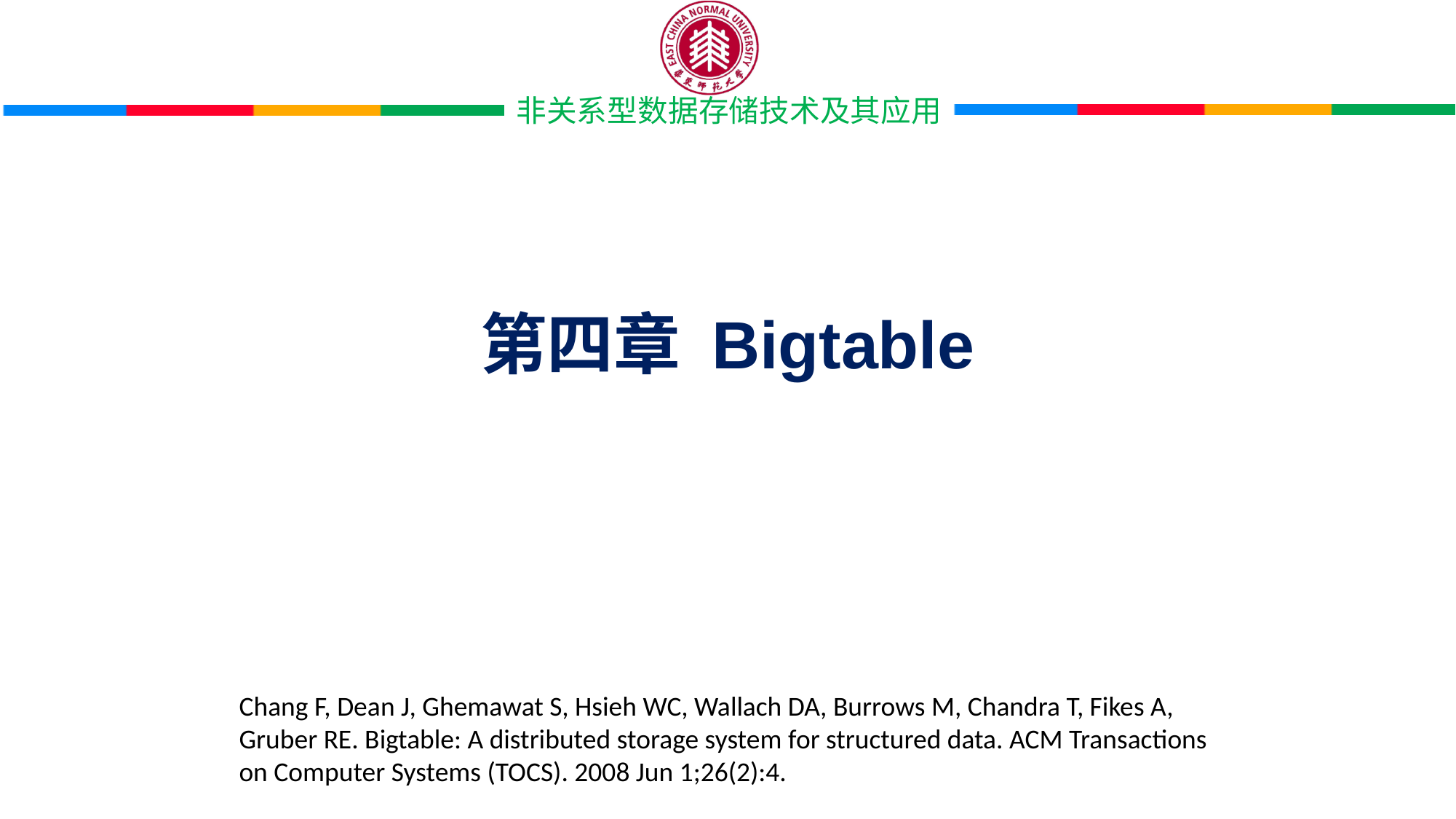

# 第四章 Bigtable

Chang F, Dean J, Ghemawat S, Hsieh WC, Wallach DA, Burrows M, Chandra T, Fikes A, Gruber RE. Bigtable: A distributed storage system for structured data. ACM Transactions on Computer Systems (TOCS). 2008 Jun 1;26(2):4.